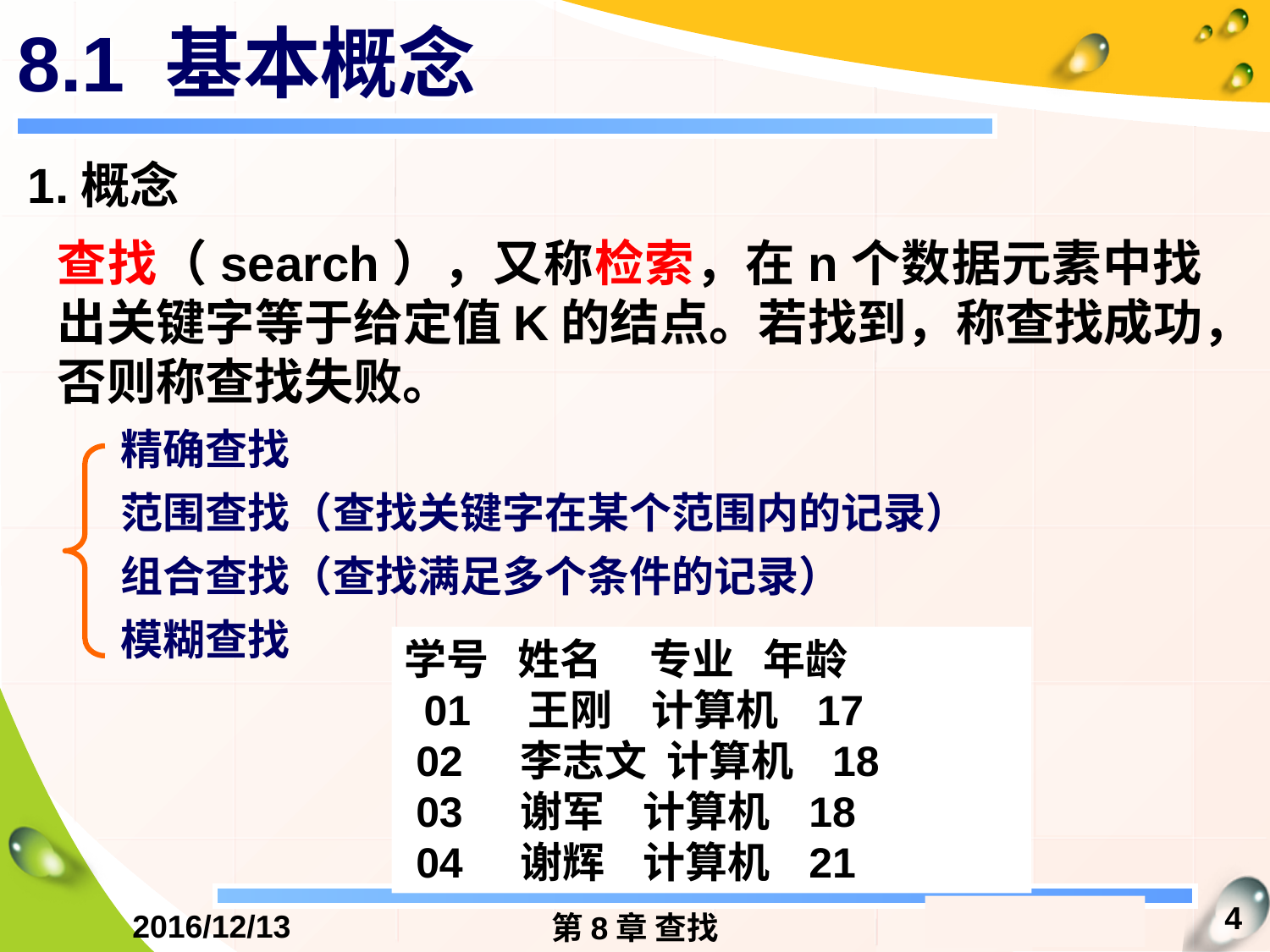

# 8.1 基本概念
1.概念
查找（search），又称检索，在n个数据元素中找出关键字等于给定值K的结点。若找到，称查找成功，否则称查找失败。
精确查找
范围查找（查找关键字在某个范围内的记录）
组合查找（查找满足多个条件的记录）
模糊查找

学号   姓名     专业   年龄
 01    王刚    计算机   17
 02    李志文  计算机   18
 03    谢军    计算机   18
 04    谢辉    计算机   21
4
2016/12/13
第8章 查找